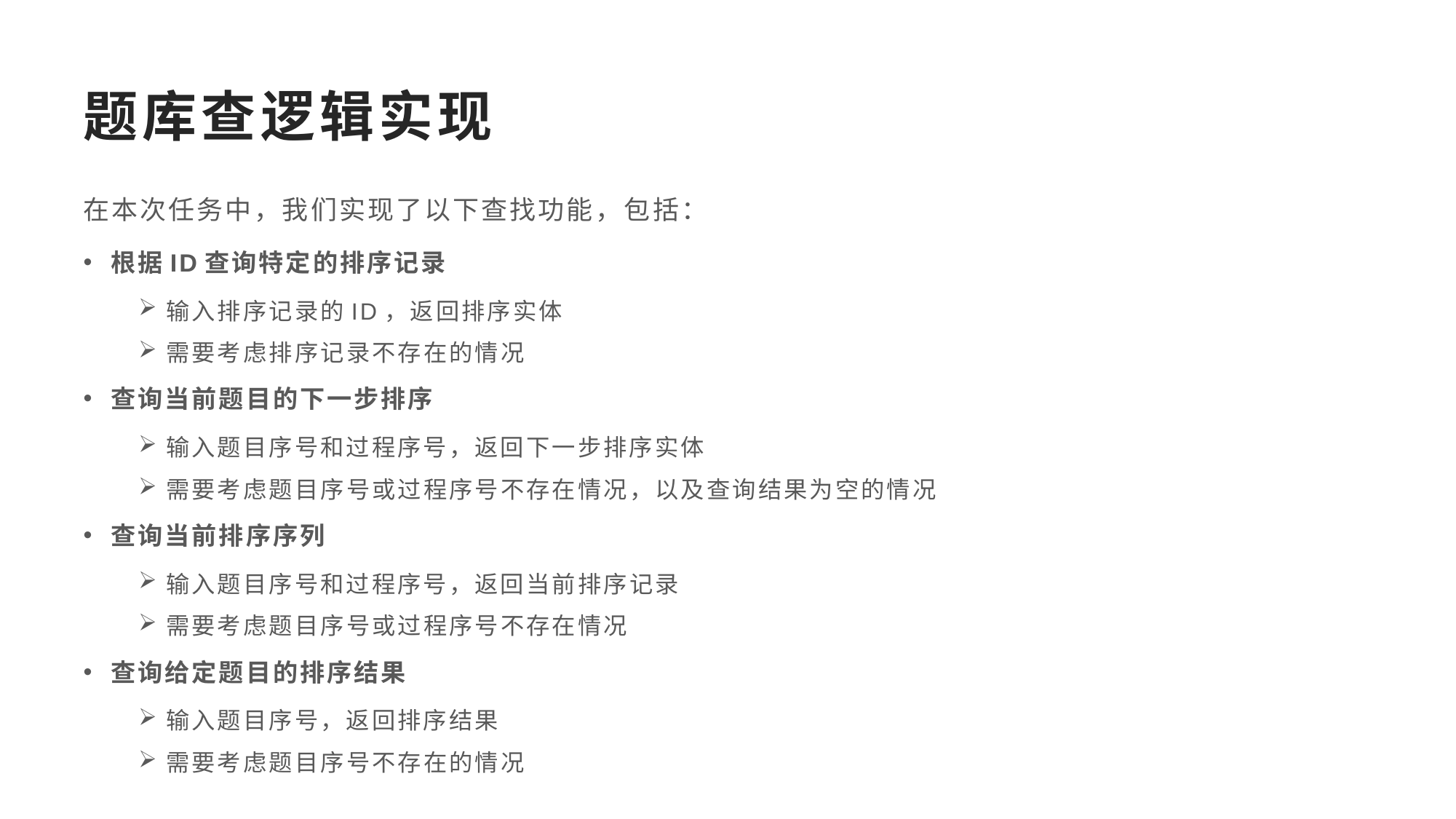

# 题库查逻辑实现
在本次任务中，我们实现了以下查找功能，包括：
根据ID查询特定的排序记录
输入排序记录的ID，返回排序实体
需要考虑排序记录不存在的情况
查询当前题目的下一步排序
输入题目序号和过程序号，返回下一步排序实体
需要考虑题目序号或过程序号不存在情况，以及查询结果为空的情况
查询当前排序序列
输入题目序号和过程序号，返回当前排序记录
需要考虑题目序号或过程序号不存在情况
查询给定题目的排序结果
输入题目序号，返回排序结果
需要考虑题目序号不存在的情况